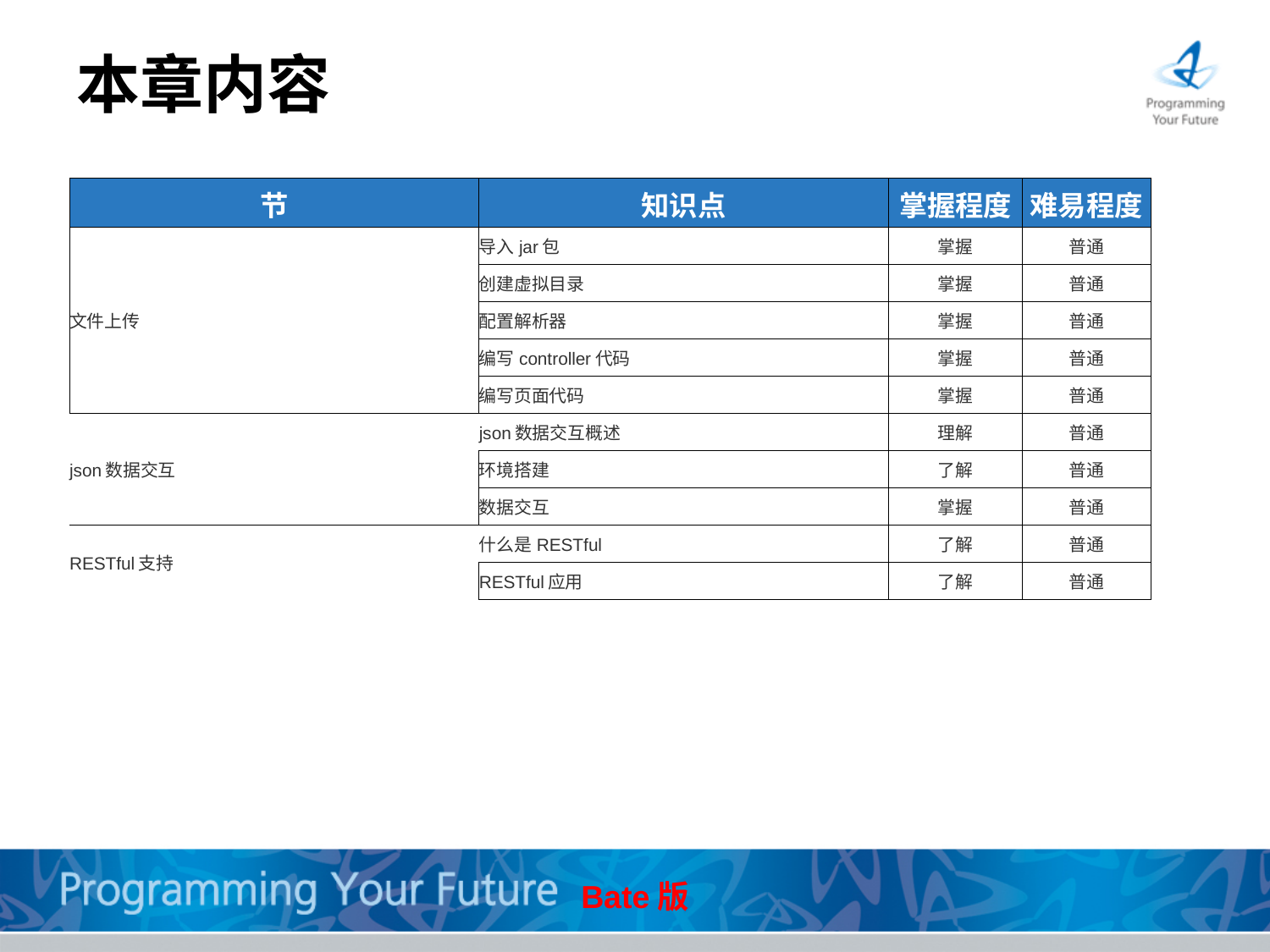

# 本章内容
| 节 | 知识点 | 掌握程度 | 难易程度 |
| --- | --- | --- | --- |
| 文件上传 | 导入jar包 | 掌握 | 普通 |
|  | 创建虚拟目录 | 掌握 | 普通 |
|  | 配置解析器 | 掌握 | 普通 |
|  | 编写controller代码 | 掌握 | 普通 |
|  | 编写页面代码 | 掌握 | 普通 |
| json数据交互 | json数据交互概述 | 理解 | 普通 |
|  | 环境搭建 | 了解 | 普通 |
|  | 数据交互 | 掌握 | 普通 |
| RESTful支持 | 什么是RESTful | 了解 | 普通 |
|  | RESTful应用 | 了解 | 普通 |